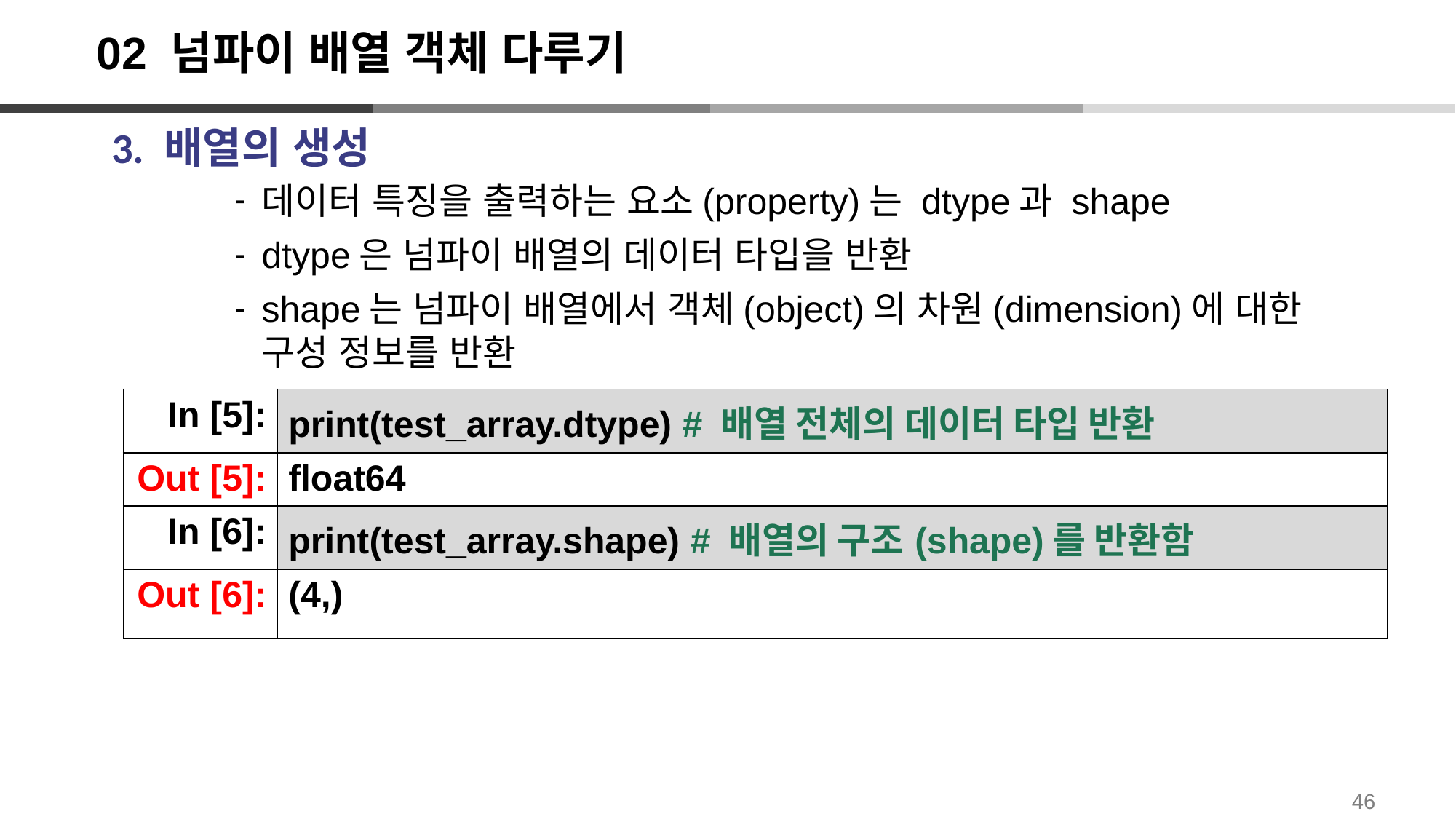

# 02 넘파이 배열 객체 다루기
3. 배열의 생성
데이터 특징을 출력하는 요소(property)는 dtype과 shape
dtype은 넘파이 배열의 데이터 타입을 반환
shape는 넘파이 배열에서 객체(object)의 차원(dimension)에 대한 구성 정보를 반환

| In [5]: | print(test\_array.dtype) # 배열 전체의 데이터 타입 반환 |
| --- | --- |
| Out [5]: | float64 |
| In [6]: | print(test\_array.shape) # 배열의 구조(shape)를 반환함 |
| Out [6]: | (4,) |